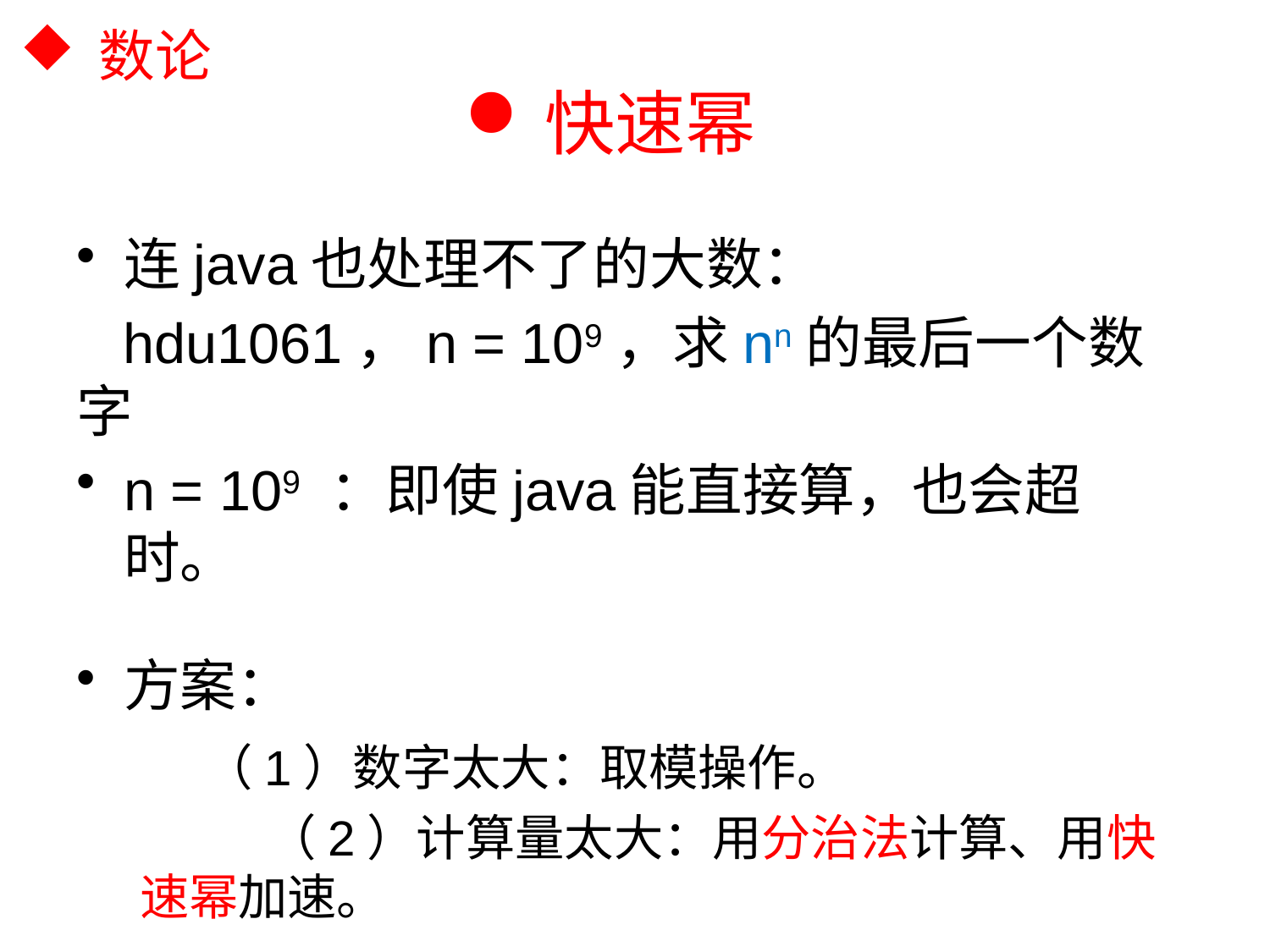

# 数论
快速幂
连java也处理不了的大数：
   hdu1061，n = 109，求nn的最后一个数字
n = 109 ：即使java能直接算，也会超时。

方案：
	（1）数字太大：取模操作。
	（2）计算量太大：用分治法计算、用快速幂加速。